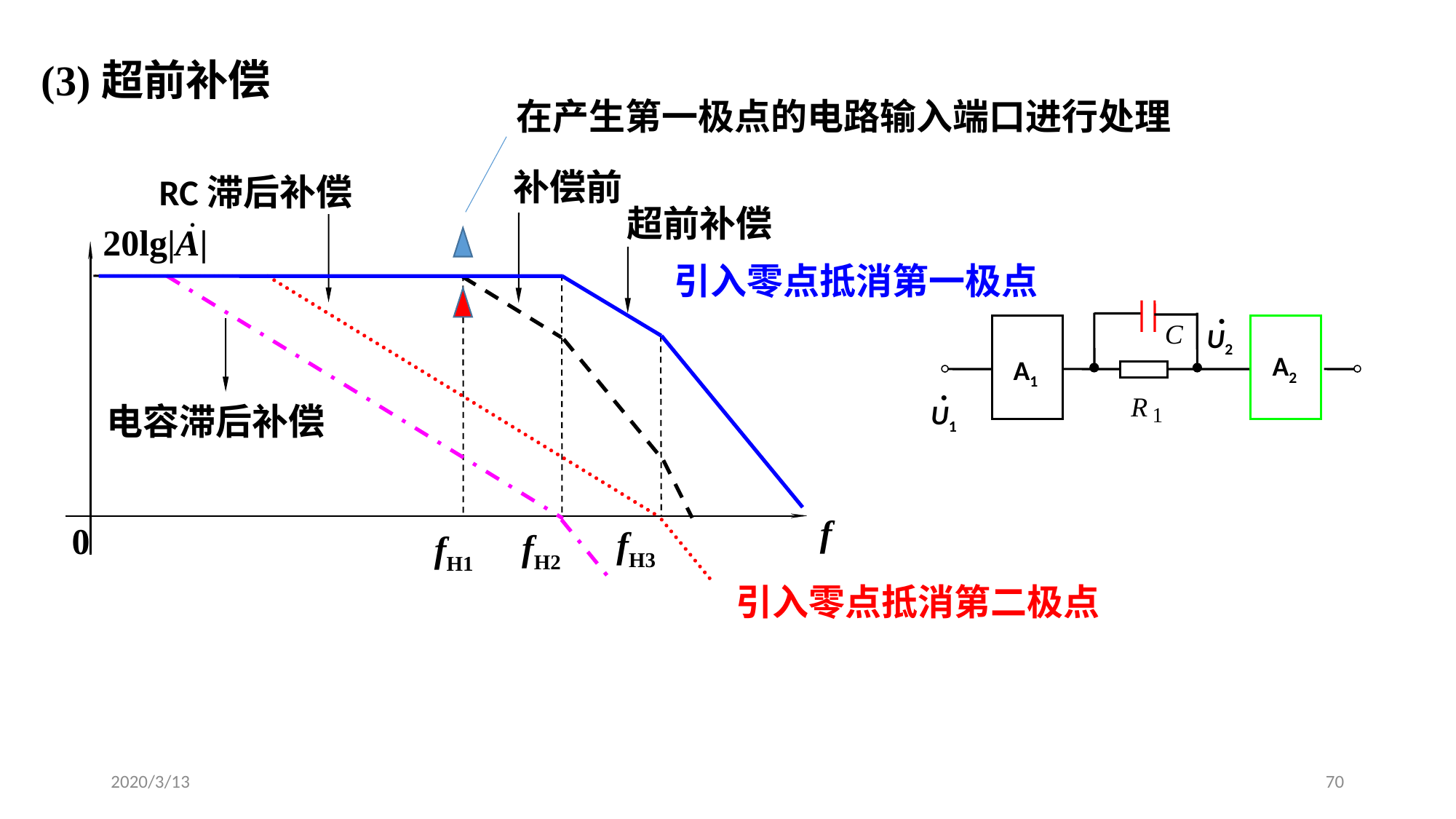

(3)超前补偿
在产生第一极点的电路输入端口进行处理
补偿前
RC滞后补偿
超前补偿
·

20lg|A|

引入零点抵消第一极点

C
·

U2

A2
A1

·
R
U1
1

电容滞后补偿

f

0

fH3
fH2
fH1

引入零点抵消第二极点
2020/3/13
70